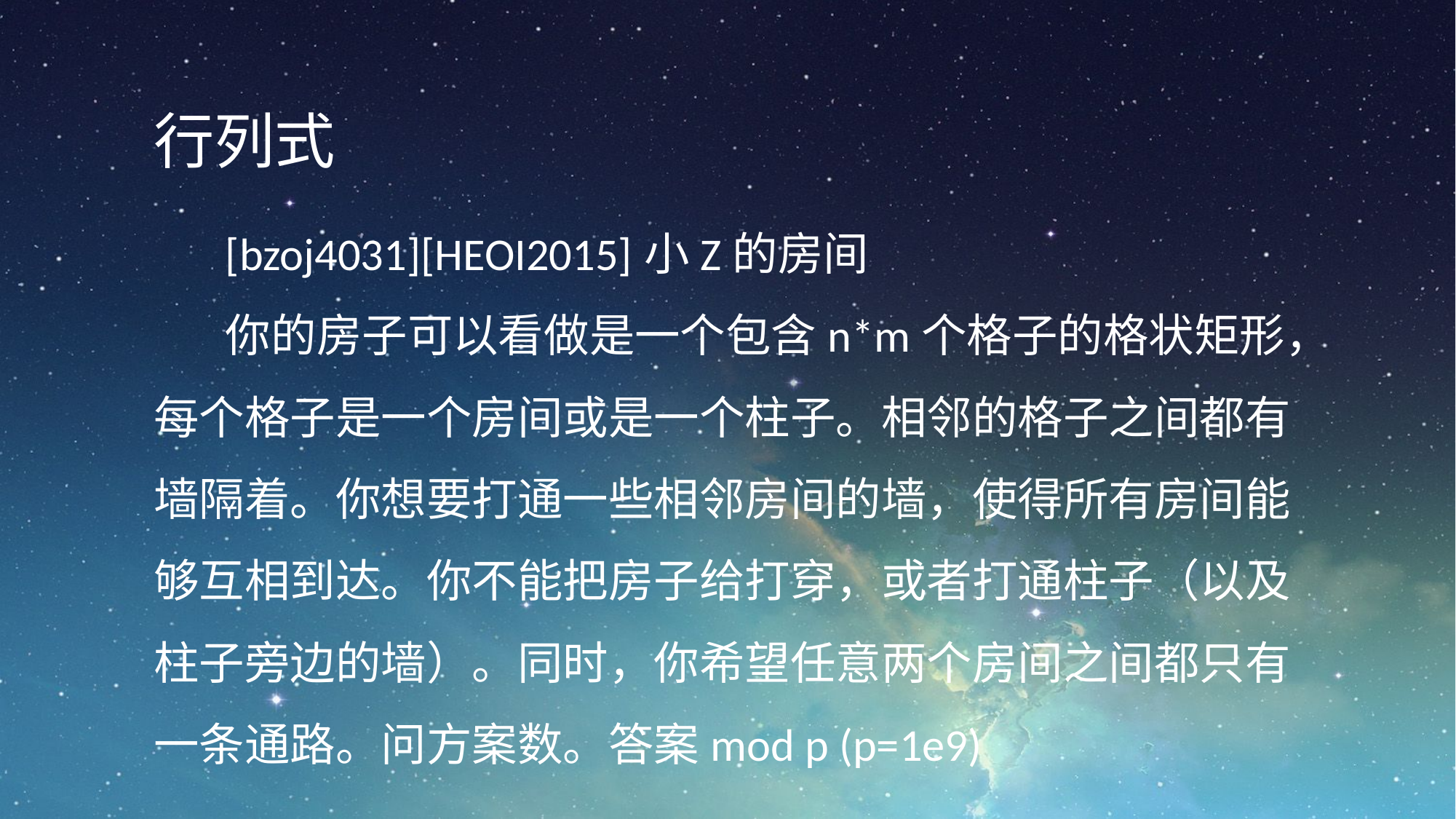

行列式
[bzoj4031][HEOI2015]小Z的房间
你的房子可以看做是一个包含n*m个格子的格状矩形，每个格子是一个房间或是一个柱子。相邻的格子之间都有墙隔着。你想要打通一些相邻房间的墙，使得所有房间能够互相到达。你不能把房子给打穿，或者打通柱子（以及柱子旁边的墙）。同时，你希望任意两个房间之间都只有一条通路。问方案数。答案mod p (p=1e9)